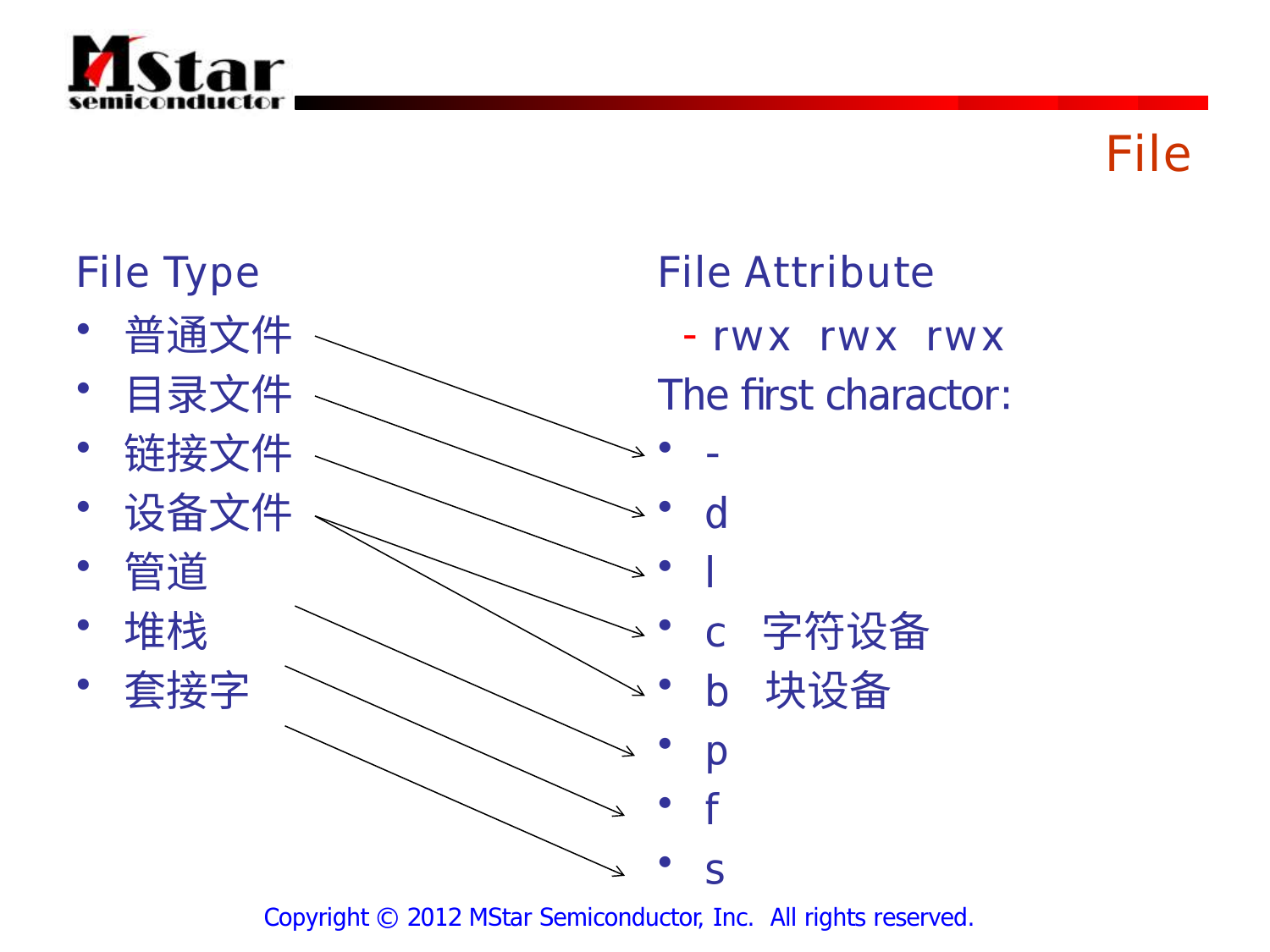

# File
File Type
File Attribute
普通文件
目录文件
链接文件
设备文件
管道
堆栈
套接字

  - rwx  rwx  rwx
The first charactor:
-
d
l
c  字符设备
b  块设备
p
f
s

Copyright © 2012 MStar Semiconductor, Inc.  All rights reserved.